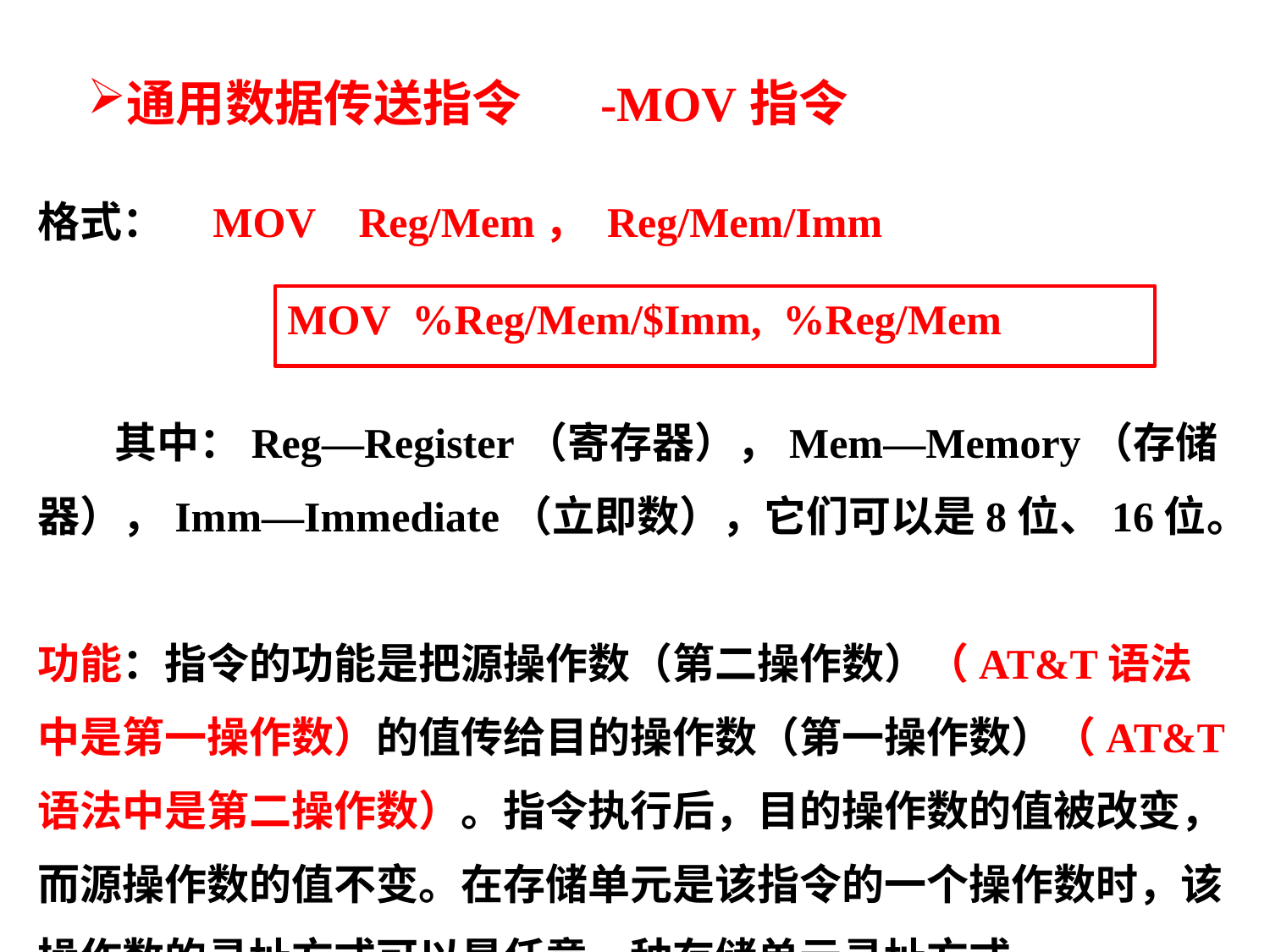

通用数据传送指令      -MOV指令
格式：    MOV    Reg/Mem， Reg/Mem/Imm

       其中：Reg—Register（寄存器），Mem—Memory（存储器），Imm—Immediate（立即数），它们可以是8位、16位。
功能：指令的功能是把源操作数（第二操作数）（AT&T语法中是第一操作数）的值传给目的操作数（第一操作数）（AT&T语法中是第二操作数）。指令执行后，目的操作数的值被改变，而源操作数的值不变。在存储单元是该指令的一个操作数时，该操作数的寻址方式可以是任意一种存储单元寻址方式。
MOV  %Reg/Mem/$Imm,  %Reg/Mem